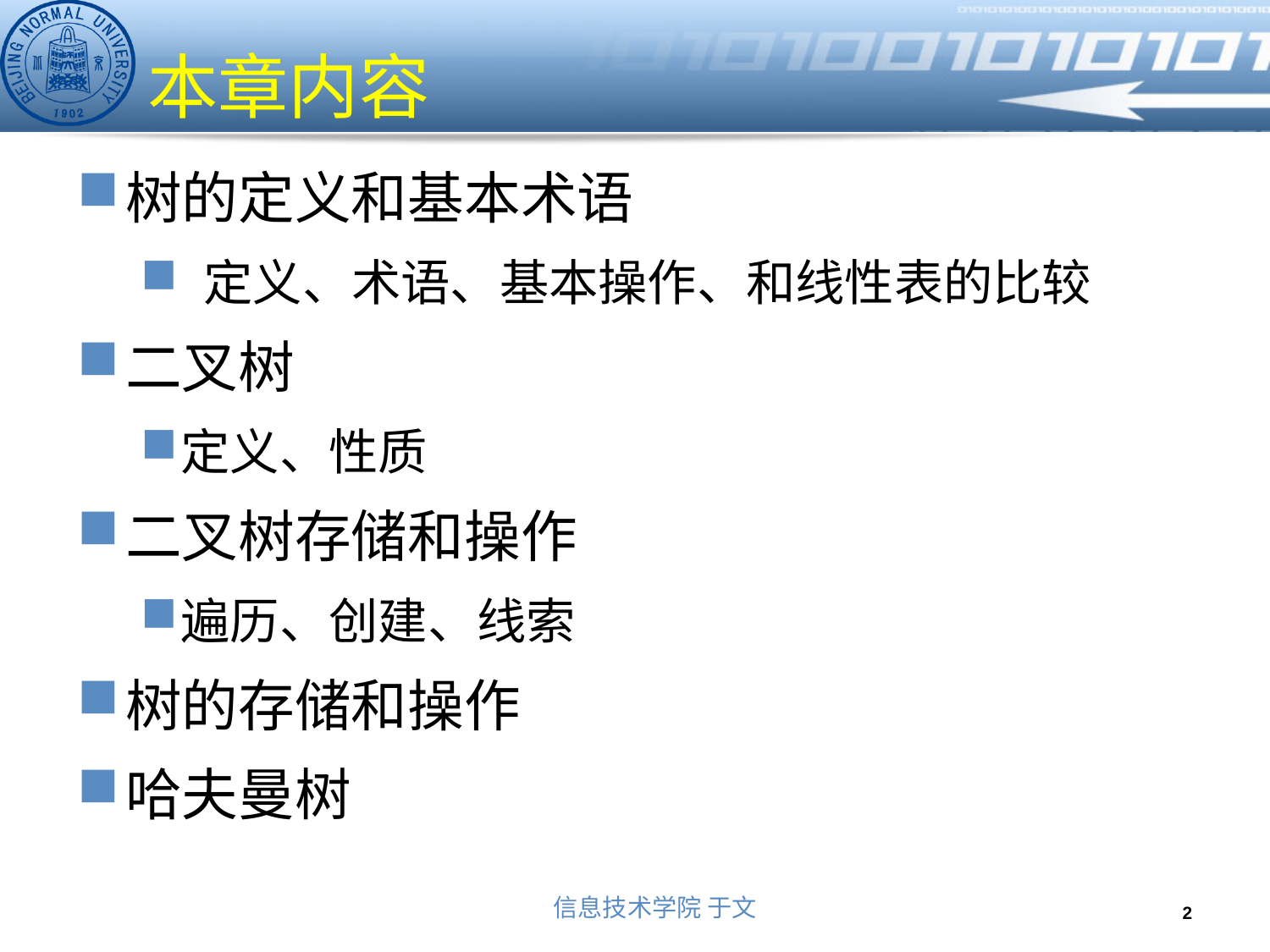

# 本章内容
树的定义和基本术语
 定义、术语、基本操作、和线性表的比较
二叉树
定义、性质
二叉树存储和操作
遍历、创建、线索
树的存储和操作
哈夫曼树
2